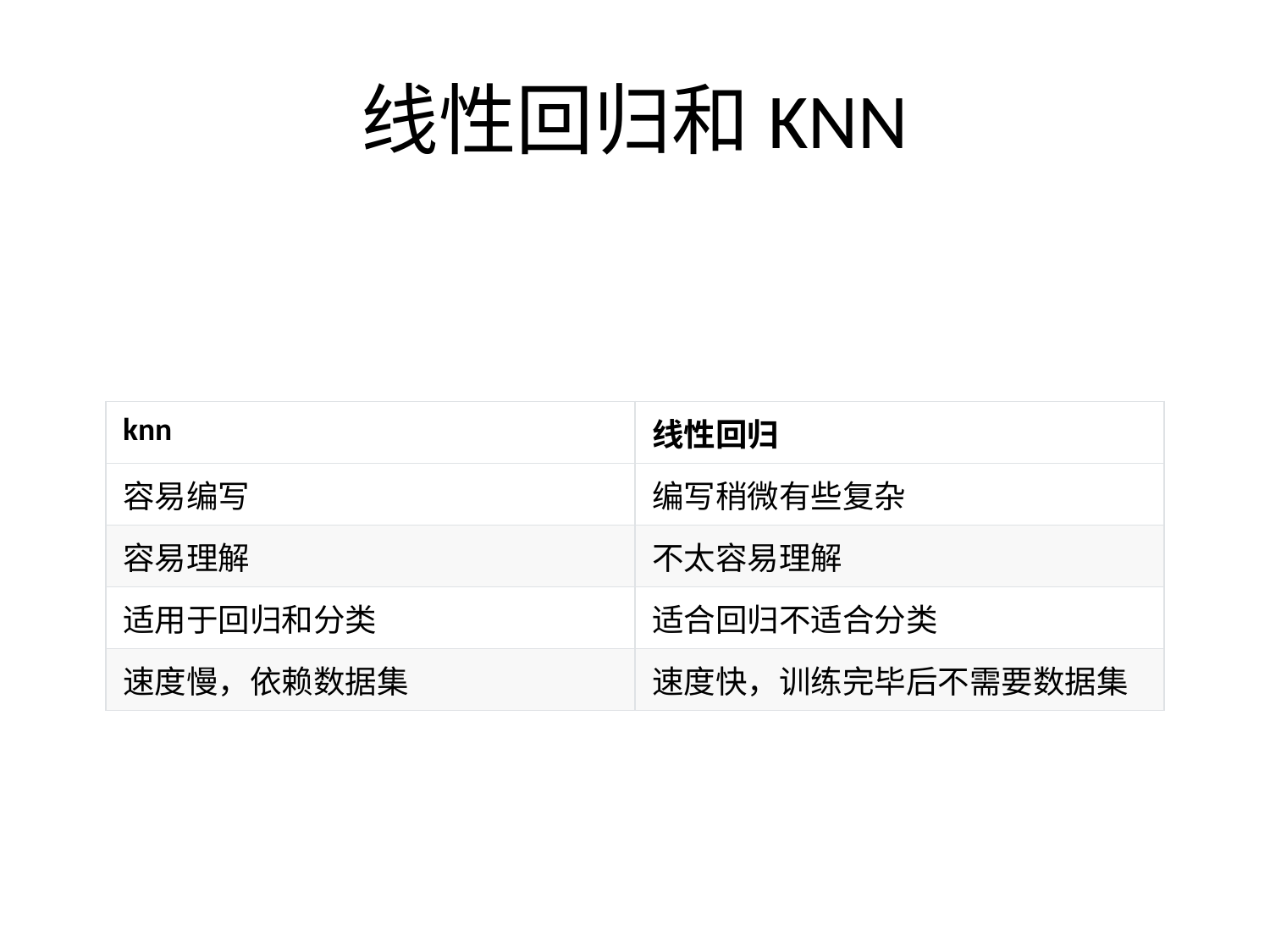

# 线性回归和KNN

| knn | 线性回归 |
| --- | --- |
| 容易编写 | 编写稍微有些复杂 |
| 容易理解 | 不太容易理解 |
| 适用于回归和分类 | 适合回归不适合分类 |
| 速度慢，依赖数据集 | 速度快，训练完毕后不需要数据集 |